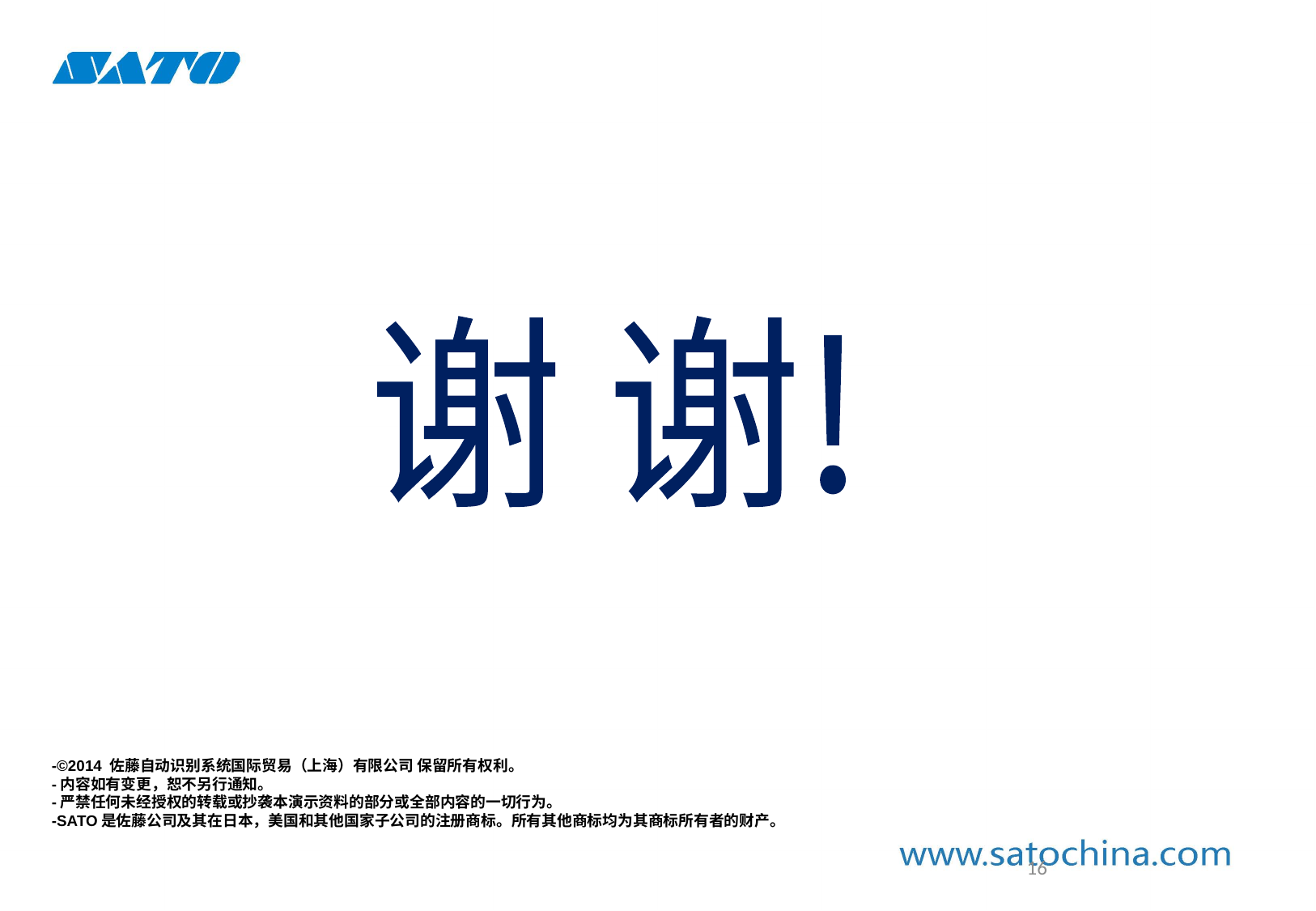

谢 谢!
-©2014 佐藤自动识别系统国际贸易（上海）有限公司 保留所有权利。
-内容如有变更，恕不另行通知。
-严禁任何未经授权的转载或抄袭本演示资料的部分或全部内容的一切行为。
-SATO是佐藤公司及其在日本，美国和其他国家子公司的注册商标。所有其他商标均为其商标所有者的财产。
16